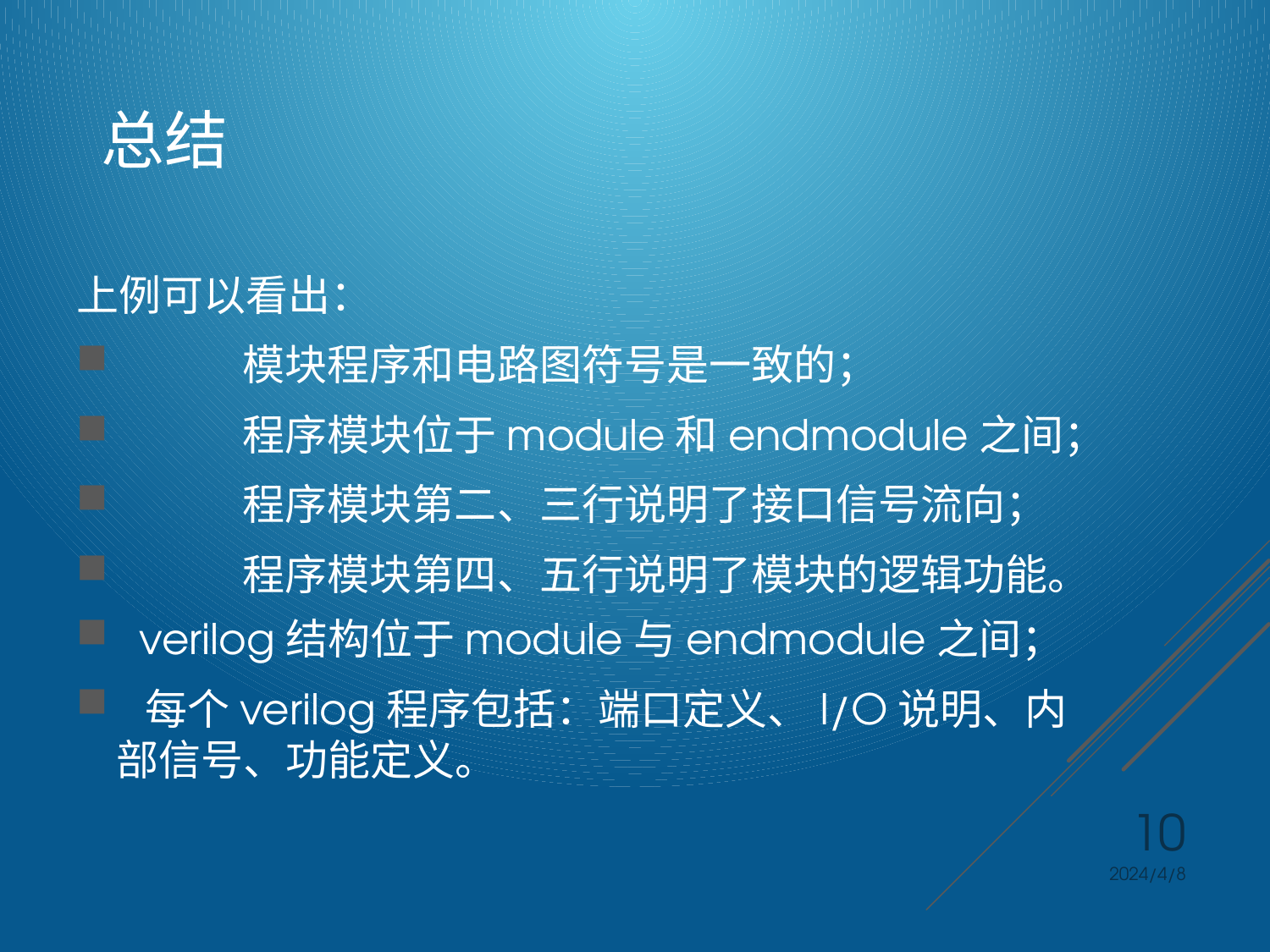

总结
上例可以看出：
	模块程序和电路图符号是一致的；
	程序模块位于module和endmodule之间；
	程序模块第二、三行说明了接口信号流向；
	程序模块第四、五行说明了模块的逻辑功能。

  verilog结构位于module与endmodule之间；
  每个verilog程序包括：端口定义、I/O说明、内部信号、功能定义。
10
2024/4/8